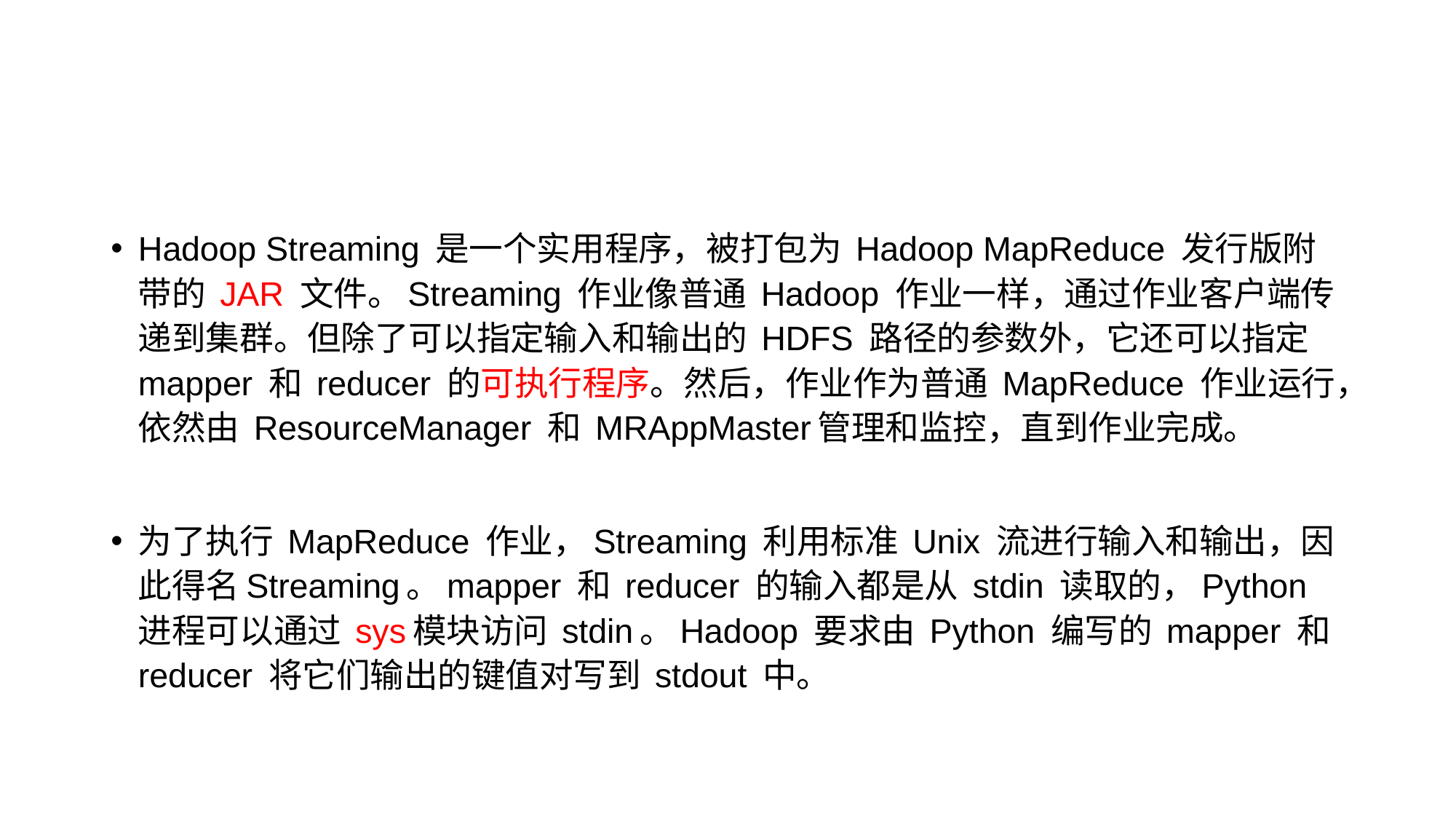

#
Hadoop Streaming 是一个实用程序，被打包为 Hadoop MapReduce 发行版附带的 JAR 文件。Streaming 作业像普通 Hadoop 作业一样，通过作业客户端传递到集群。但除了可以指定输入和输出的 HDFS 路径的参数外，它还可以指定 mapper 和 reducer 的可执行程序。然后，作业作为普通 MapReduce 作业运行，依然由 ResourceManager 和 MRAppMaster管理和监控，直到作业完成。

为了执行 MapReduce 作业，Streaming 利用标准 Unix 流进行输入和输出，因此得名Streaming。mapper 和 reducer 的输入都是从 stdin 读取的，Python 进程可以通过 sys模块访问 stdin。Hadoop 要求由 Python 编写的 mapper 和 reducer 将它们输出的键值对写到 stdout 中。